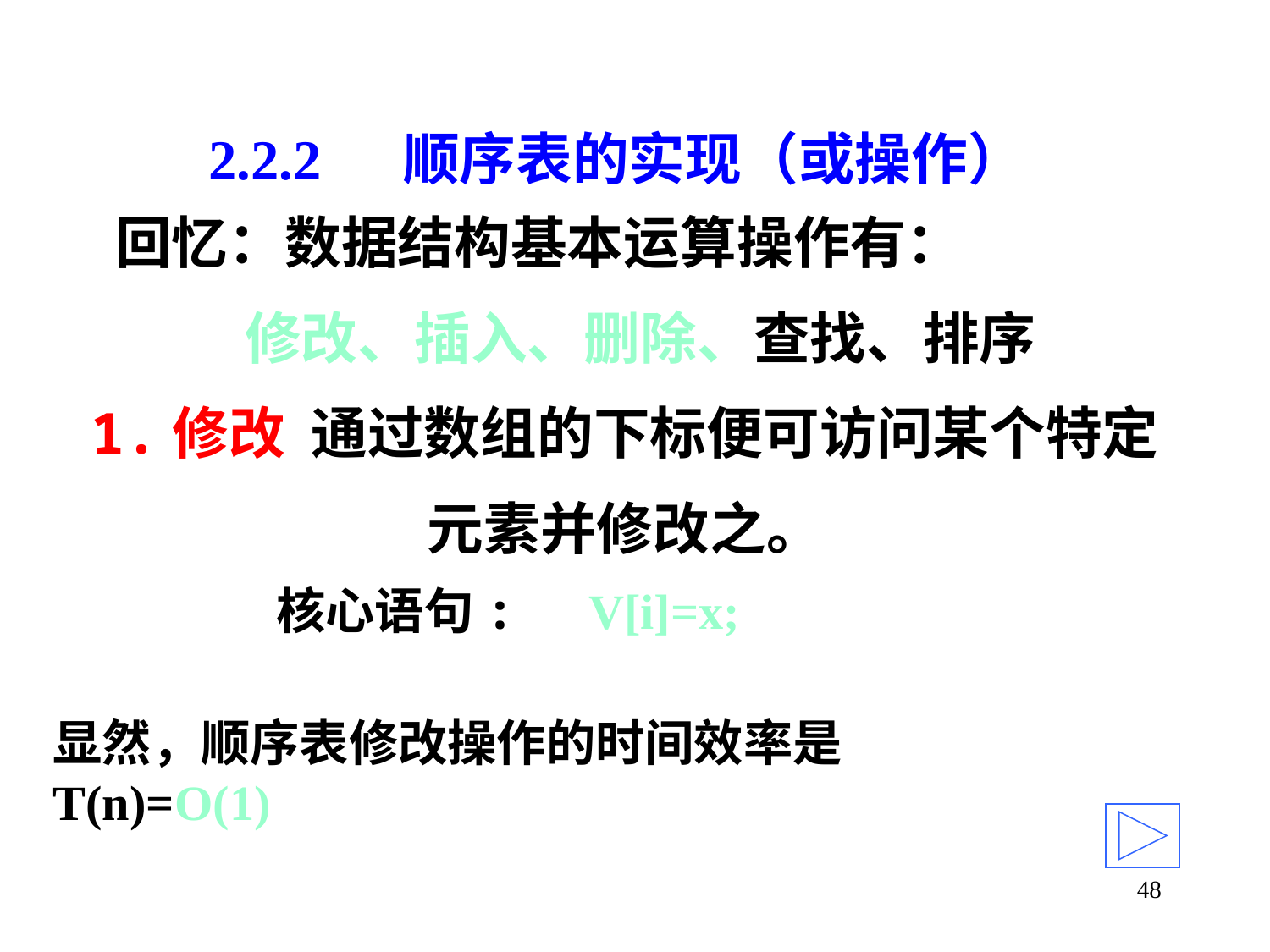

# 2.2.2  顺序表的实现（或操作）
回忆：数据结构基本运算操作有：
         修改、插入、删除、查找、排序
1.修改  通过数组的下标便可访问某个特定
元素并修改之。
核心语句:      V[i]=x;
显然，顺序表修改操作的时间效率是T(n)=O(1)

48